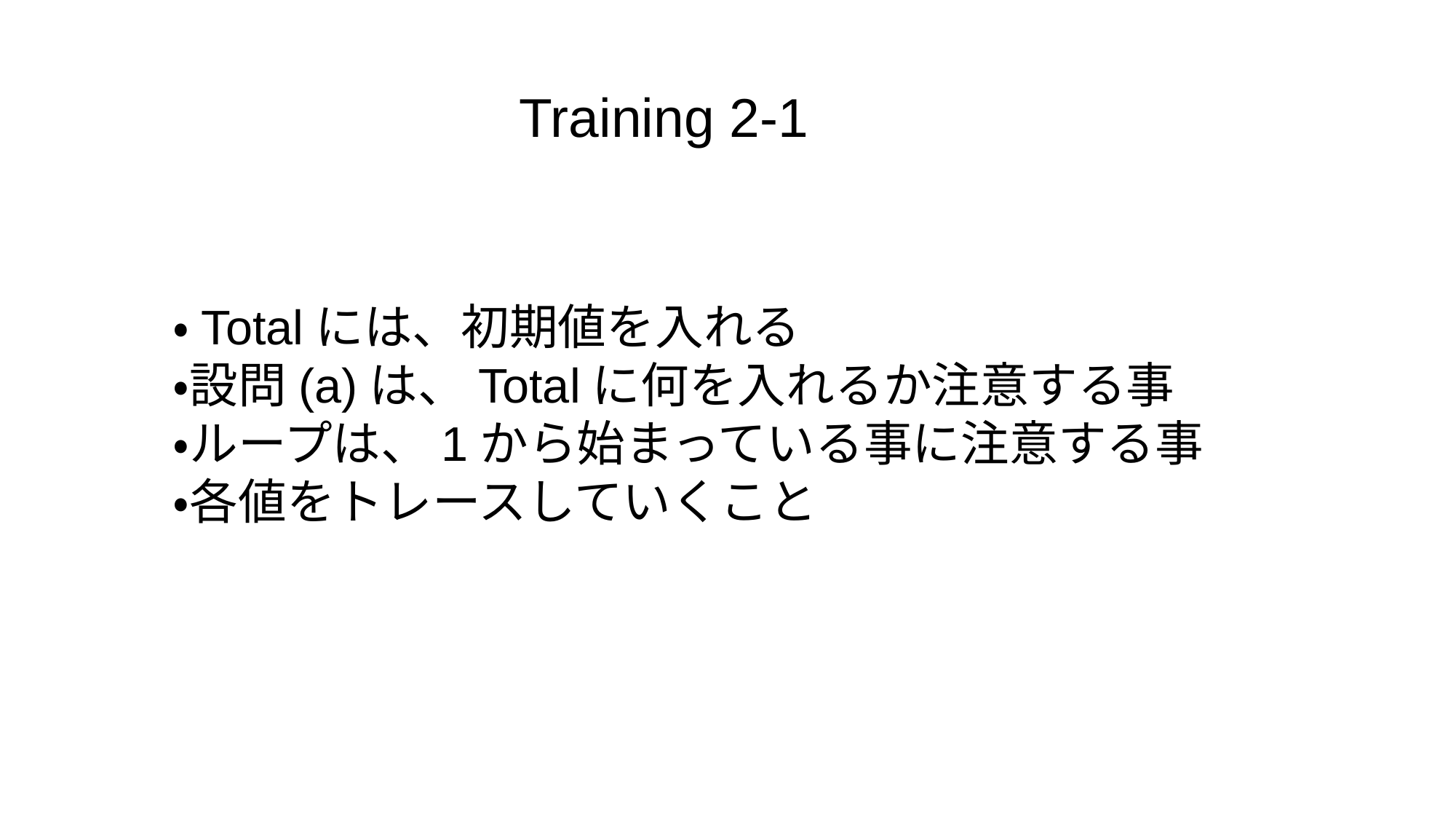

Training 2-1
・Totalには、初期値を入れる
・設問(a)は、Totalに何を入れるか注意する事
・ループは、1から始まっている事に注意する事
・各値をトレースしていくこと